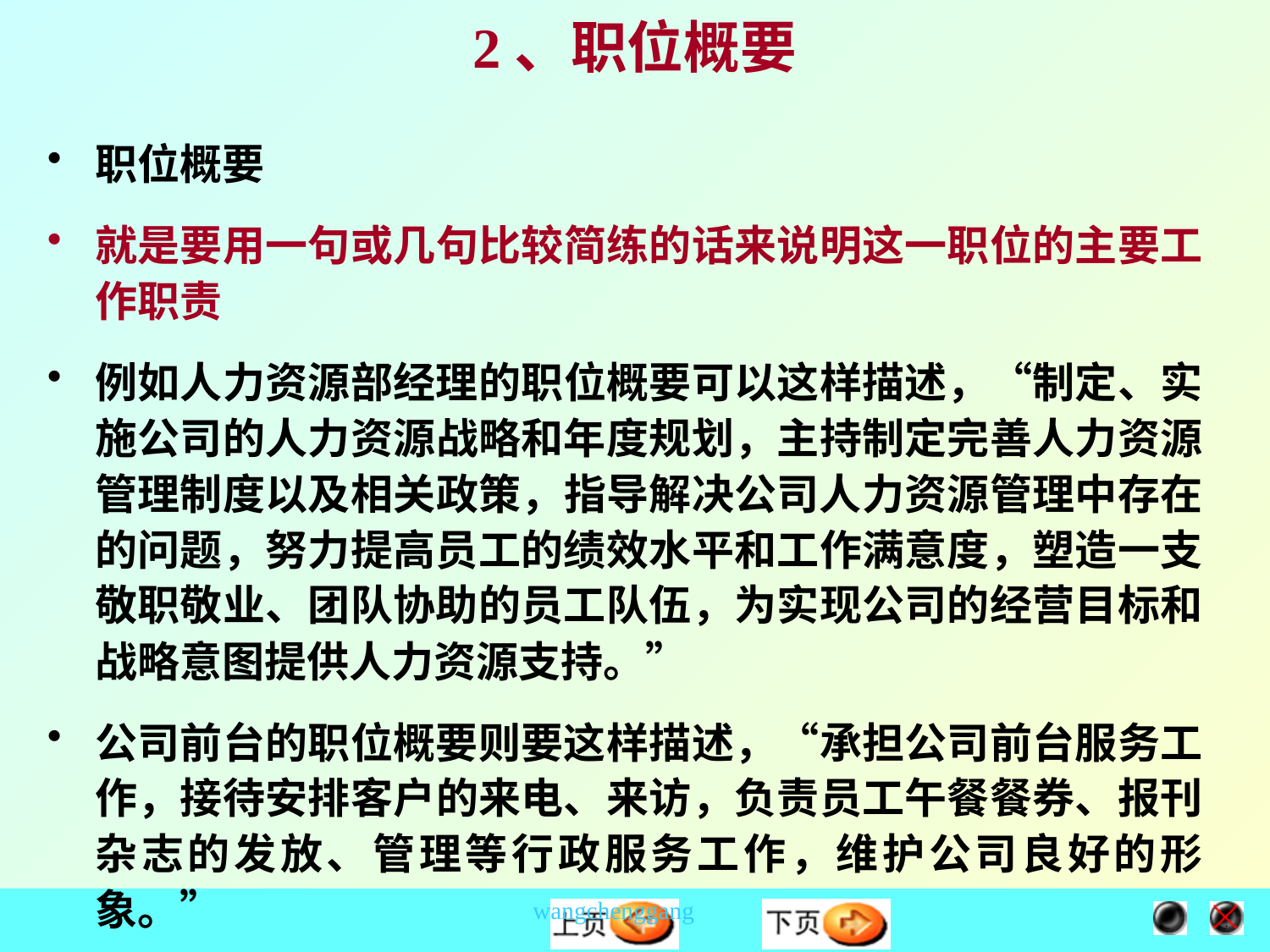

# 2、职位概要
职位概要
就是要用一句或几句比较简练的话来说明这一职位的主要工作职责
例如人力资源部经理的职位概要可以这样描述，“制定、实施公司的人力资源战略和年度规划，主持制定完善人力资源管理制度以及相关政策，指导解决公司人力资源管理中存在的问题，努力提高员工的绩效水平和工作满意度，塑造一支敬职敬业、团队协助的员工队伍，为实现公司的经营目标和战略意图提供人力资源支持。”
公司前台的职位概要则要这样描述，“承担公司前台服务工作，接待安排客户的来电、来访，负责员工午餐餐券、报刊杂志的发放、管理等行政服务工作，维护公司良好的形象。”
wangchenggang